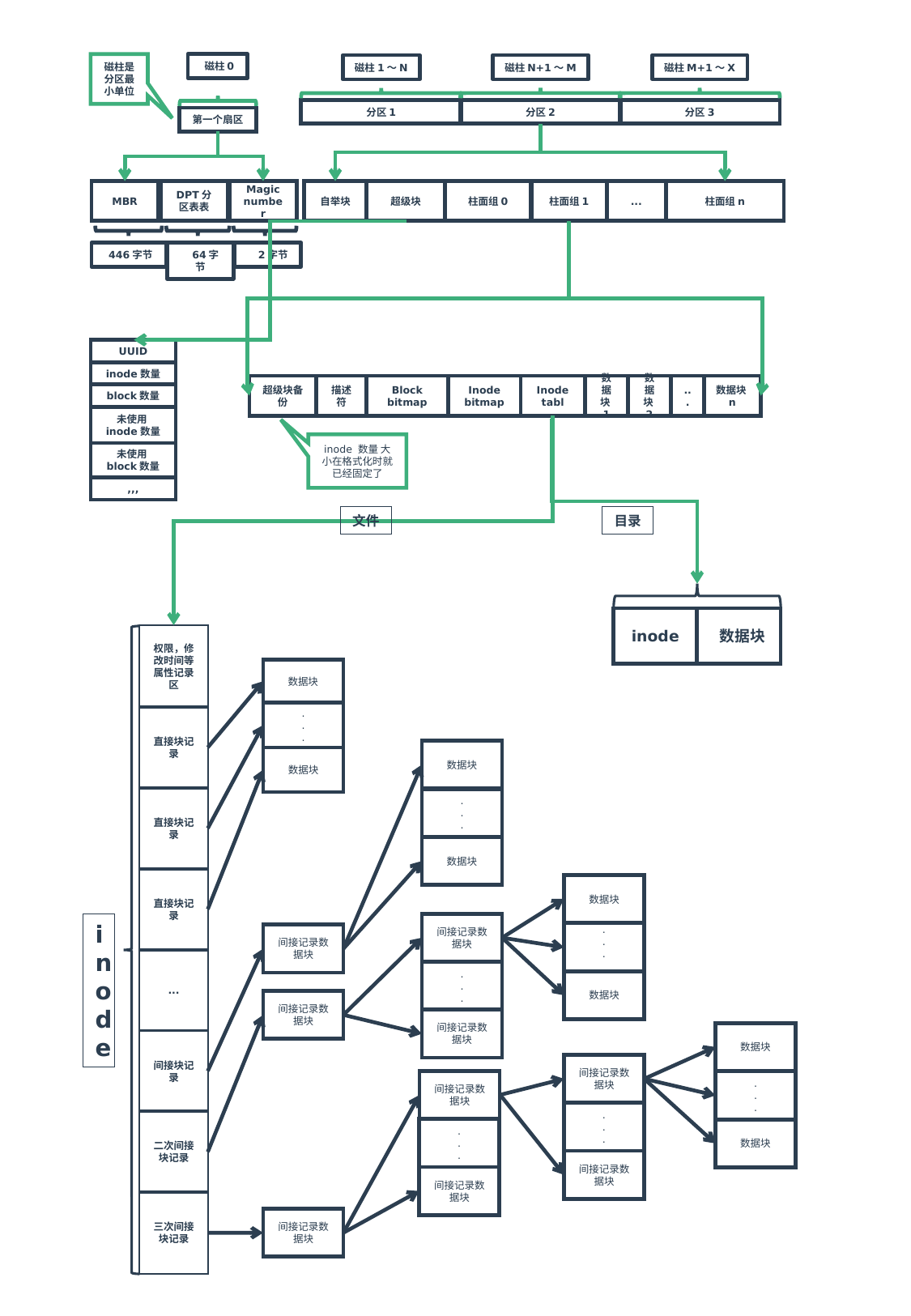

磁柱是分区最小单位
 磁柱0

磁柱1～N
磁柱N+1～M
磁柱M+1～X
分区1
分区3
分区2

第一个扇区
MBR
DPT分区表表
Magic number
自举块
超级块
柱面组0
柱面组1
...
柱面组n

 446字节
   64字节
   2字节
UUID
inode数量
block数量
未使用inode数量
未使用block数量
,,,
超级块备份
描述符
Block bitmap
Inode bitmap
Inode tabl
数据块1
数据块2
...
数据块n
inode 数量 大小在格式化时就已经固定了
文件
目录

inode
 数据块
权限，修改时间等属性记录区

数据块

.
.
.
直接块记录
数据块

数据块
直接块记录
.
.
.
数据块
直接块记录
数据块
inode
间接记录数据块
.
.
.

间接记录数据块
...
.
.
.
数据块
间接记录数据块
间接记录数据块
数据块
间接块记录
间接记录数据块
间接记录数据块
.
.
.
.
.
.
二次间接块记录
.
.
.
数据块
间接记录数据块
间接记录数据块
三次间接块记录
间接记录数据块